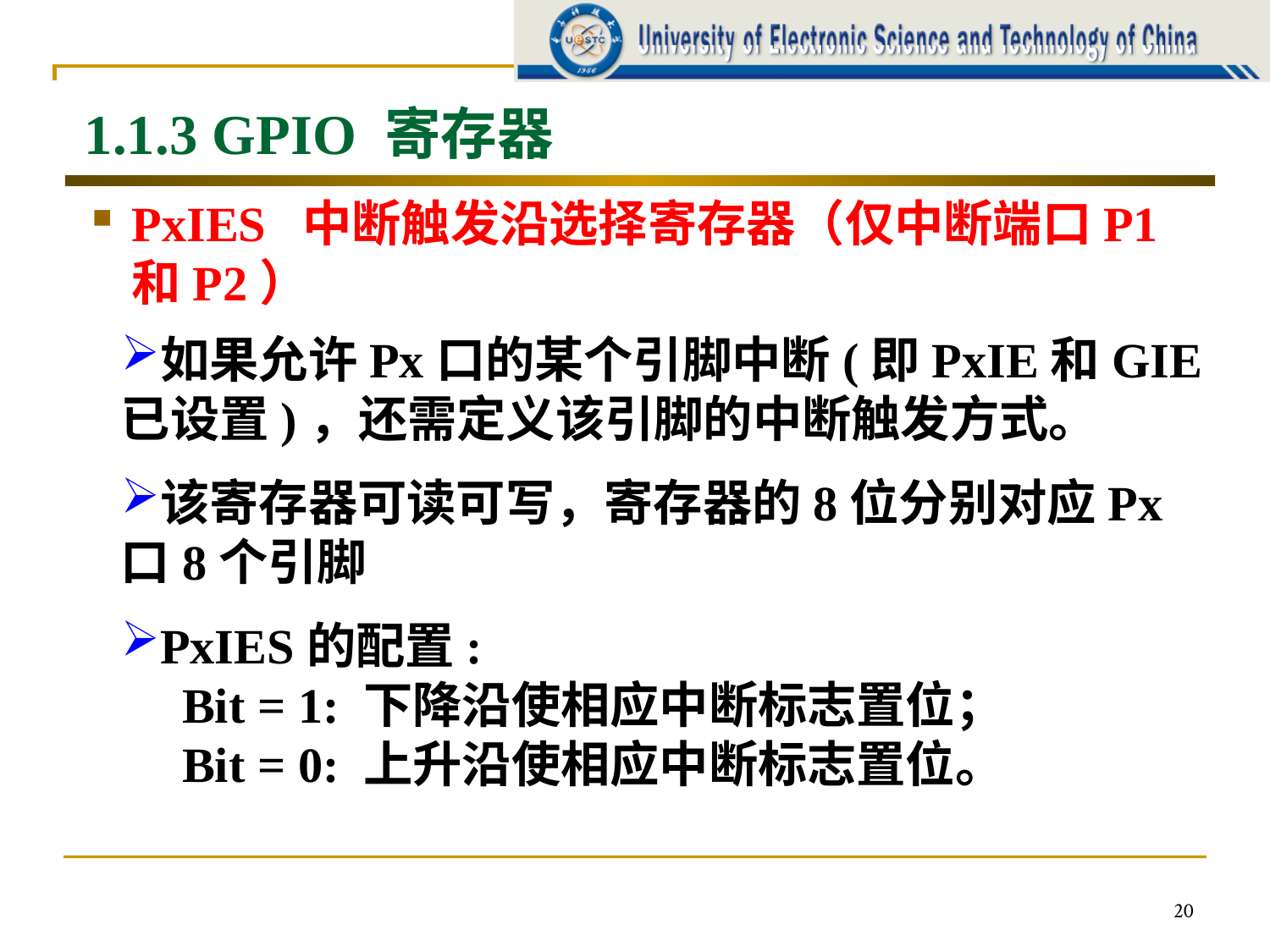

1.1.3 GPIO 寄存器
PxIES  中断触发沿选择寄存器（仅中断端口P1和P2）

如果允许Px口的某个引脚中断(即PxIE和GIE已设置)，还需定义该引脚的中断触发方式。
该寄存器可读可写，寄存器的8位分别对应Px口8个引脚
PxIES的配置:
     Bit = 1: 下降沿使相应中断标志置位；
     Bit = 0: 上升沿使相应中断标志置位。

20